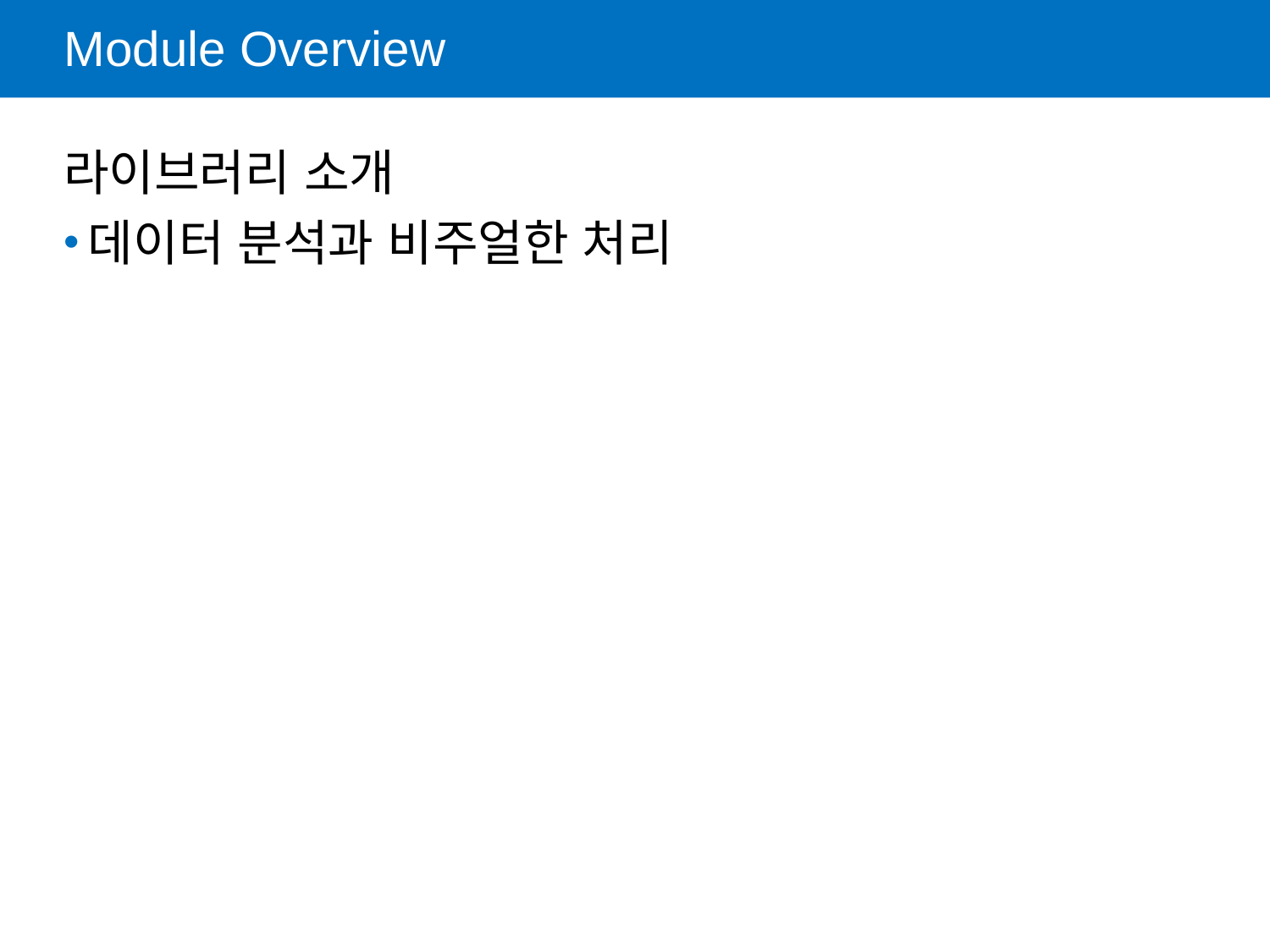

# Module Overview
라이브러리 소개
데이터 분석과 비주얼한 처리